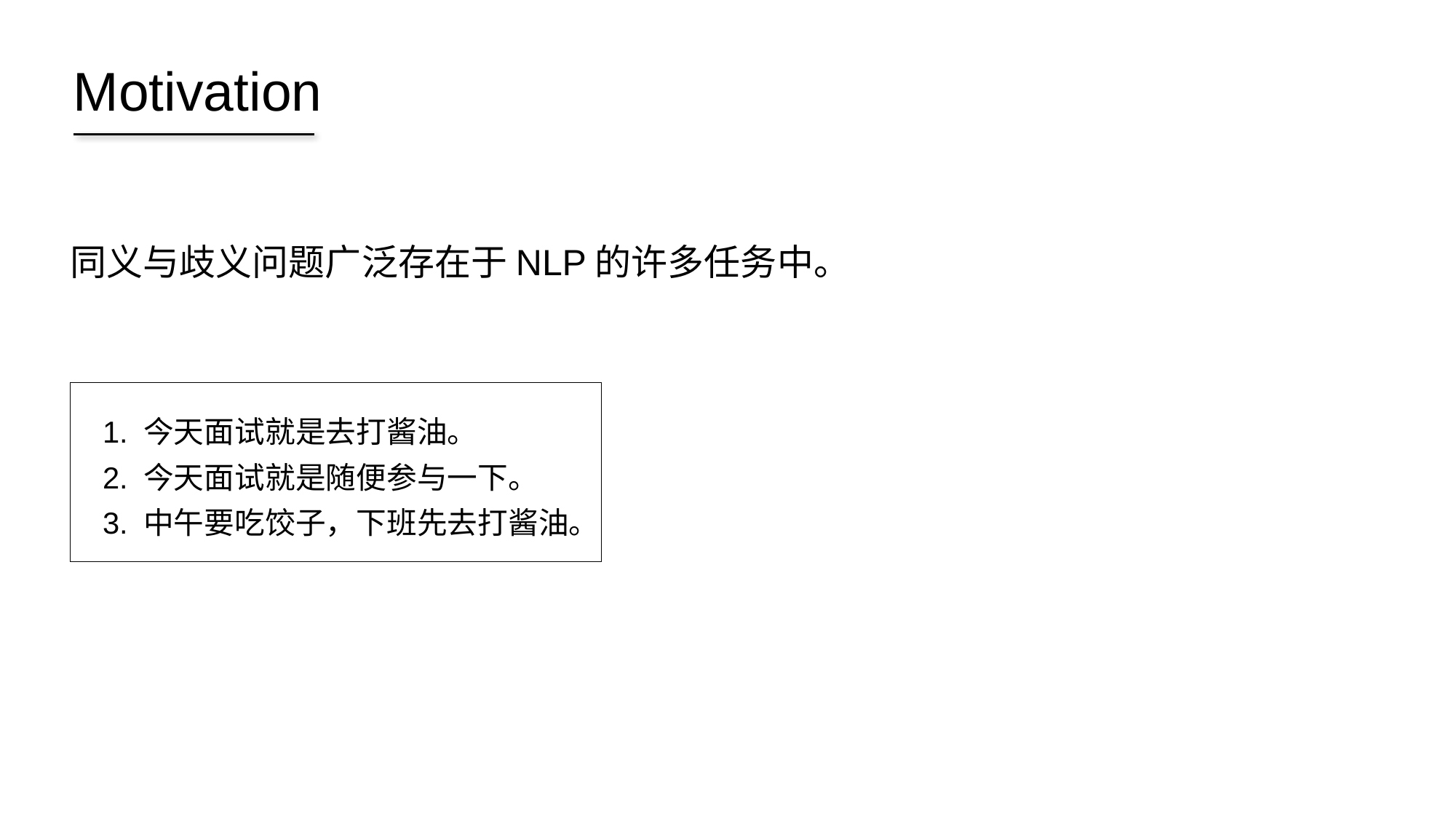

Motivation
同义与歧义问题广泛存在于NLP的许多任务中。
今天面试就是去打酱油。
今天面试就是随便参与一下。
中午要吃饺子，下班先去打酱油。